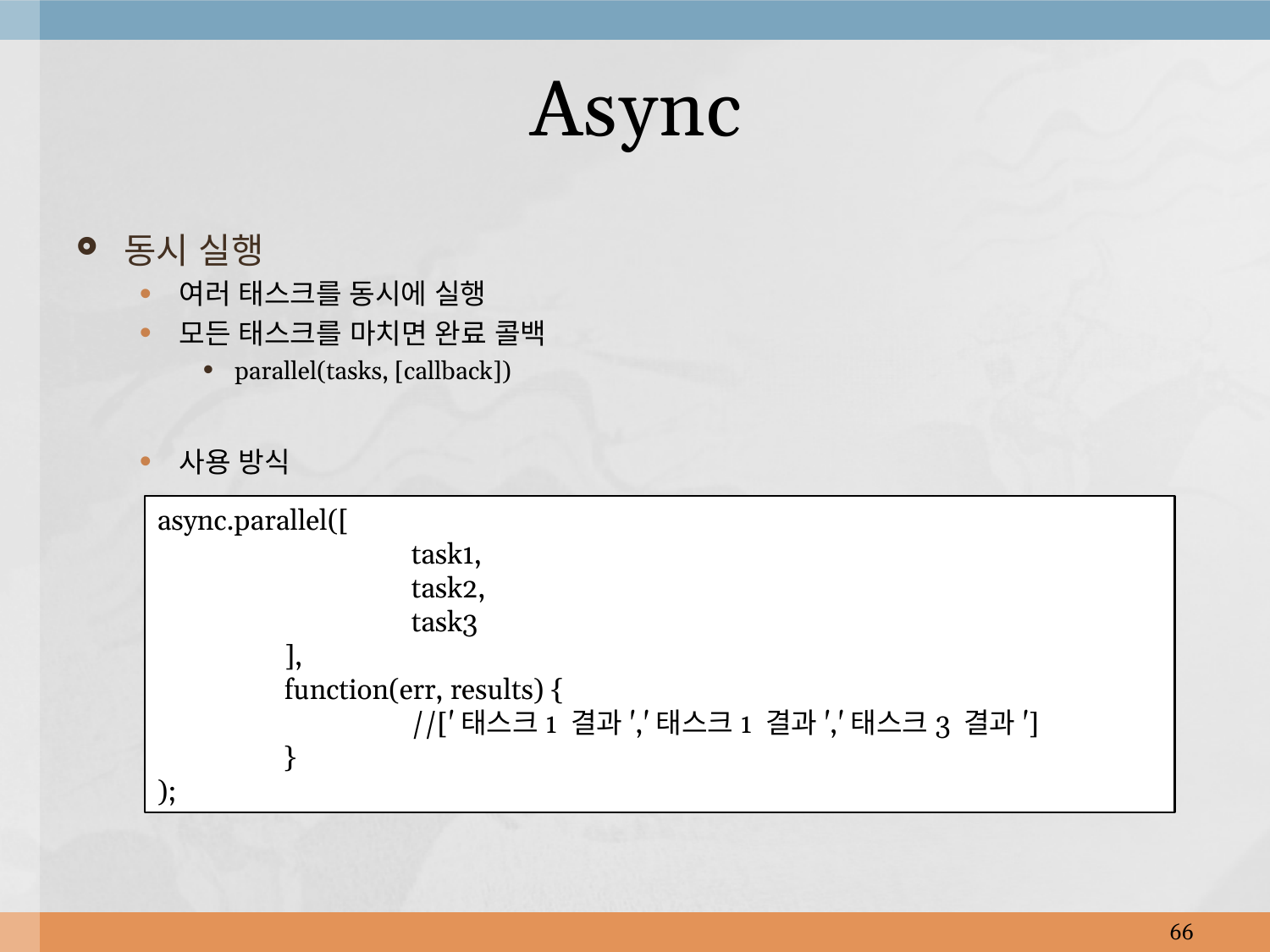

# Async
동시 실행
여러 태스크를 동시에 실행
모든 태스크를 마치면 완료 콜백
parallel(tasks, [callback])

사용 방식

async.parallel([
		task1,
		task2,
		task3
	],
	function(err, results) {
		//['태스크1 결과','태스크1 결과','태스크3 결과']
	}
);
66